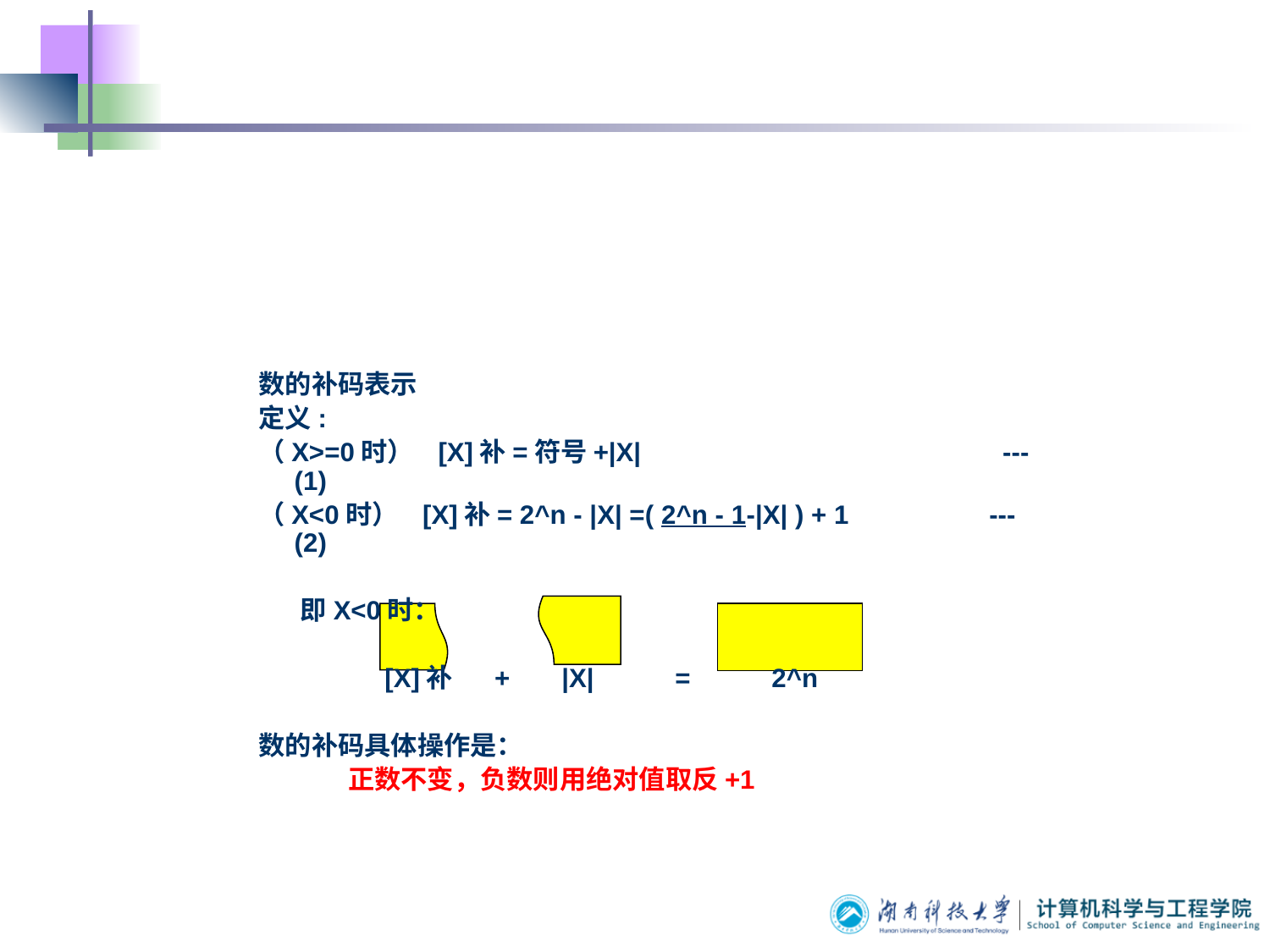

#
数的补码表示
定义:
（X>=0时）   [X]补=符号+|X|                                                 ---(1)
（X<0时）   [X]补= 2^n - |X| =( 2^n - 1-|X| ) + 1                   ---(2)

      即X<0时：

                 [X]补      +       |X|           =           2^n

数的补码具体操作是：
              正数不变，负数则用绝对值取反+1